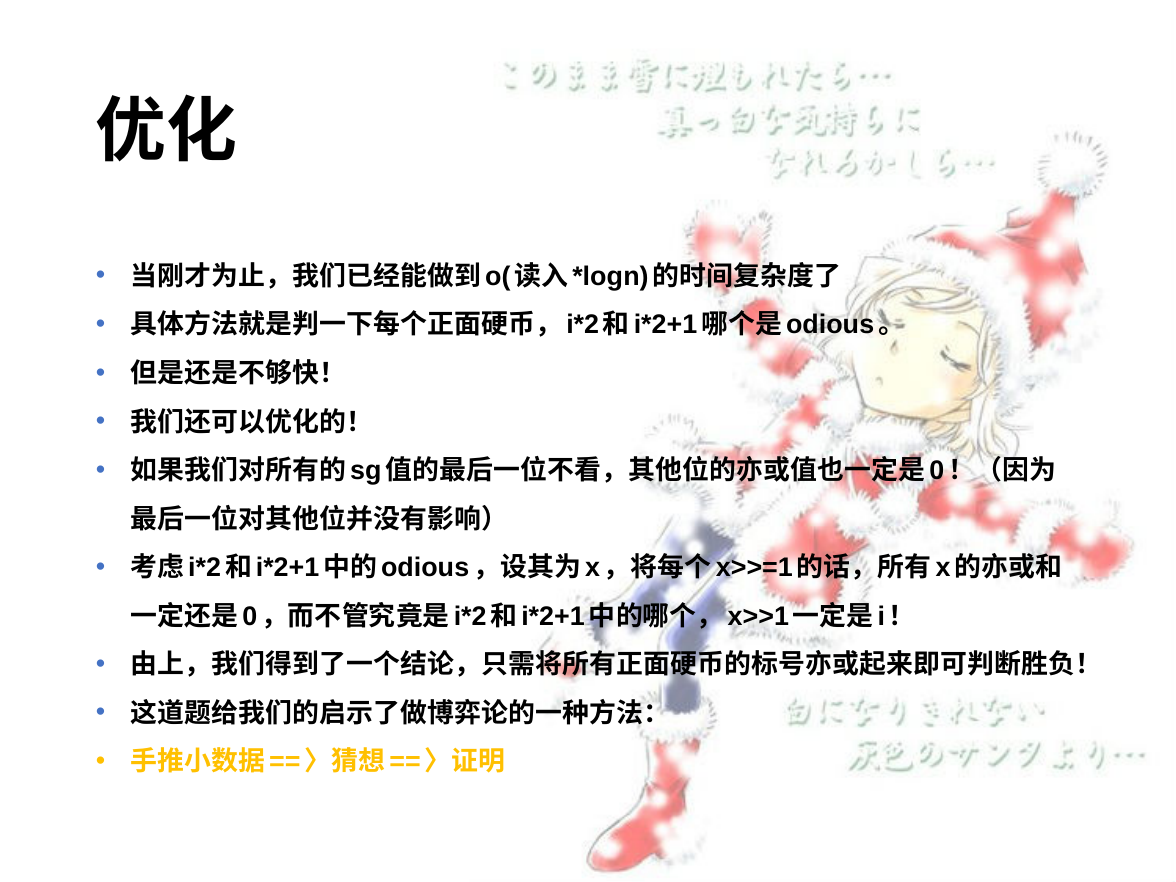

# 优化
当刚才为止，我们已经能做到o(读入*logn)的时间复杂度了
具体方法就是判一下每个正面硬币，i*2和i*2+1哪个是odious。
但是还是不够快！
我们还可以优化的！
如果我们对所有的sg值的最后一位不看，其他位的亦或值也一定是0！（因为最后一位对其他位并没有影响）
考虑i*2和i*2+1中的odious，设其为x，将每个x>>=1的话，所有x的亦或和一定还是0，而不管究竟是i*2和i*2+1中的哪个，x>>1一定是i！
由上，我们得到了一个结论，只需将所有正面硬币的标号亦或起来即可判断胜负！
这道题给我们的启示了做博弈论的一种方法：
手推小数据==〉猜想==〉证明